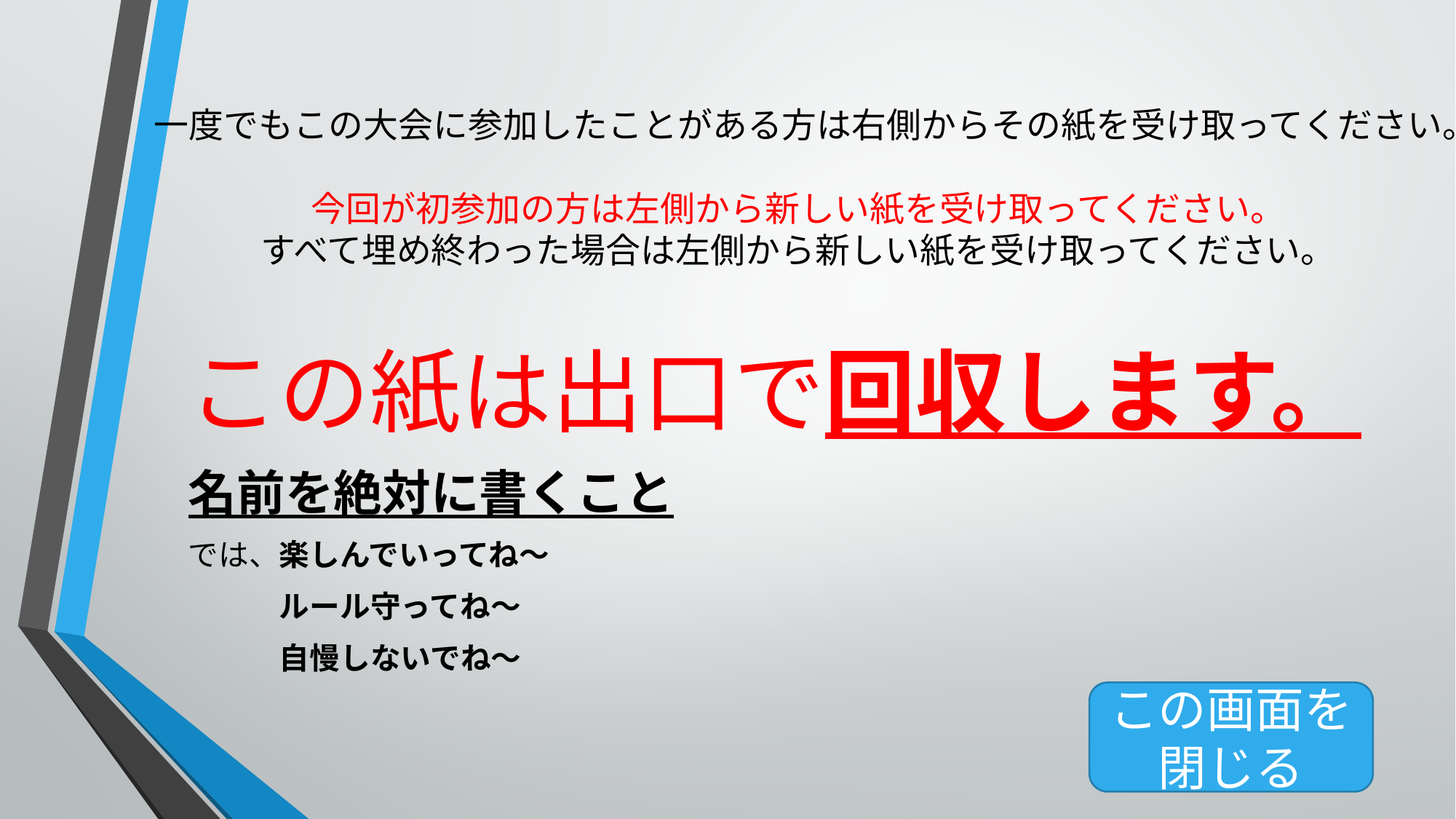

# 一度でもこの大会に参加したことがある方は右側からその紙を受け取ってください。 今回が初参加の方は左側から新しい紙を受け取ってください。 すべて埋め終わった場合は左側から新しい紙を受け取ってください。
この紙は出口で回収します。
名前を絶対に書くこと
では、楽しんでいってね～
　　　ルール守ってね～
　　　自慢しないでね～
この画面を閉じる